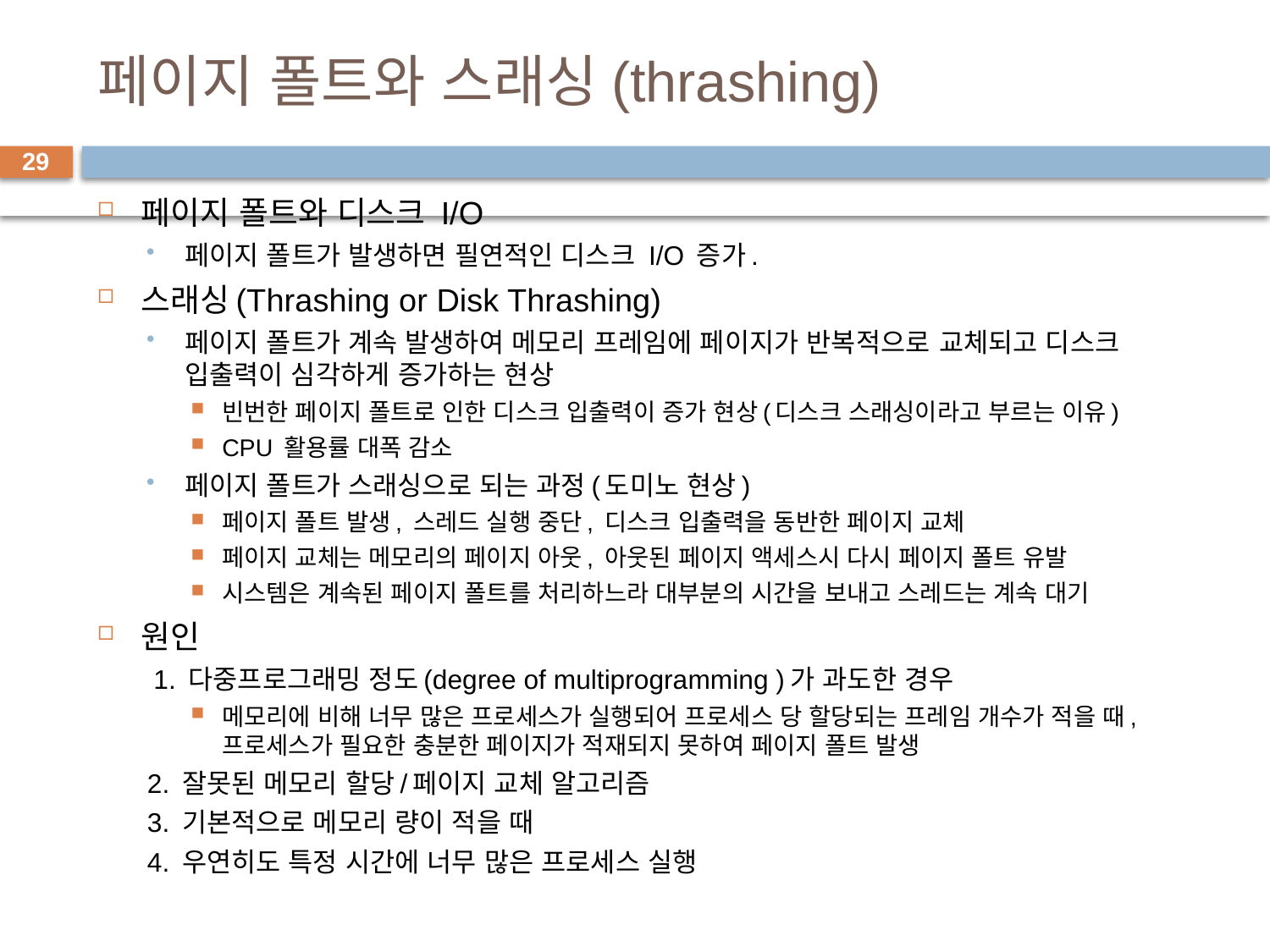

# 페이지 폴트와 스래싱(thrashing)
29
페이지 폴트와 디스크 I/O
페이지 폴트가 발생하면 필연적인 디스크 I/O 증가.
스래싱(Thrashing or Disk Thrashing)
페이지 폴트가 계속 발생하여 메모리 프레임에 페이지가 반복적으로 교체되고 디스크 입출력이 심각하게 증가하는 현상
빈번한 페이지 폴트로 인한 디스크 입출력이 증가 현상(디스크 스래싱이라고 부르는 이유)
CPU 활용률 대폭 감소
페이지 폴트가 스래싱으로 되는 과정(도미노 현상)
페이지 폴트 발생, 스레드 실행 중단, 디스크 입출력을 동반한 페이지 교체
페이지 교체는 메모리의 페이지 아웃, 아웃된 페이지 액세스시 다시 페이지 폴트 유발
시스템은 계속된 페이지 폴트를 처리하느라 대부분의 시간을 보내고 스레드는 계속 대기
원인
1. 다중프로그래밍 정도(degree of multiprogramming )가 과도한 경우
메모리에 비해 너무 많은 프로세스가 실행되어 프로세스 당 할당되는 프레임 개수가 적을 때, 프로세스가 필요한 충분한 페이지가 적재되지 못하여 페이지 폴트 발생
2. 잘못된 메모리 할당/페이지 교체 알고리즘
3. 기본적으로 메모리 량이 적을 때
4. 우연히도 특정 시간에 너무 많은 프로세스 실행